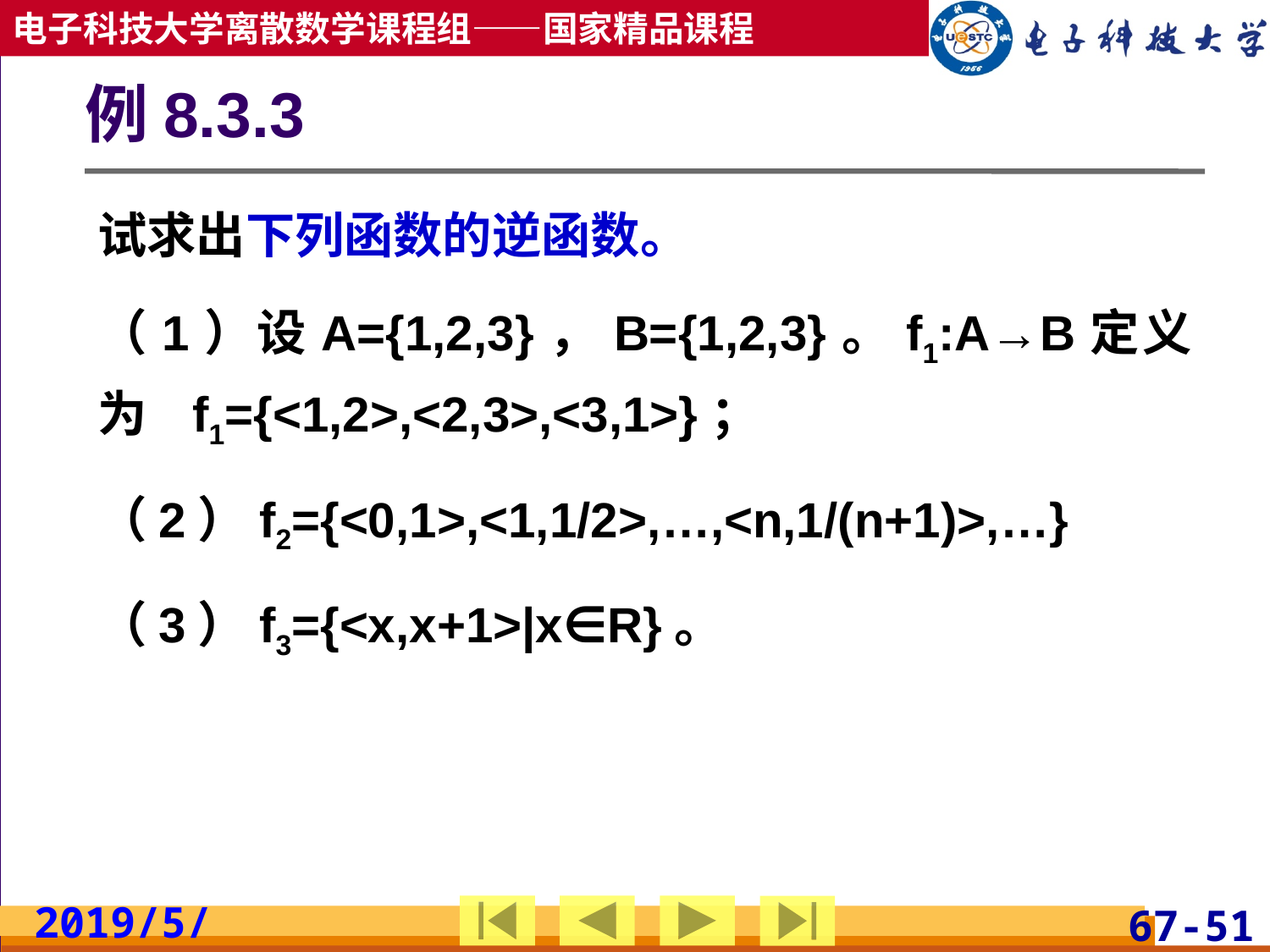

# 例8.3.3
试求出下列函数的逆函数。
（1）设A={1,2,3}，B={1,2,3}。f1:A→B定义为   f1={<1,2>,<2,3>,<3,1>}；
（2）f2={<0,1>,<1,1/2>,…,<n,1/(n+1)>,…}
（3）f3={<x,x+1>|x∈R}。
2019/5/8